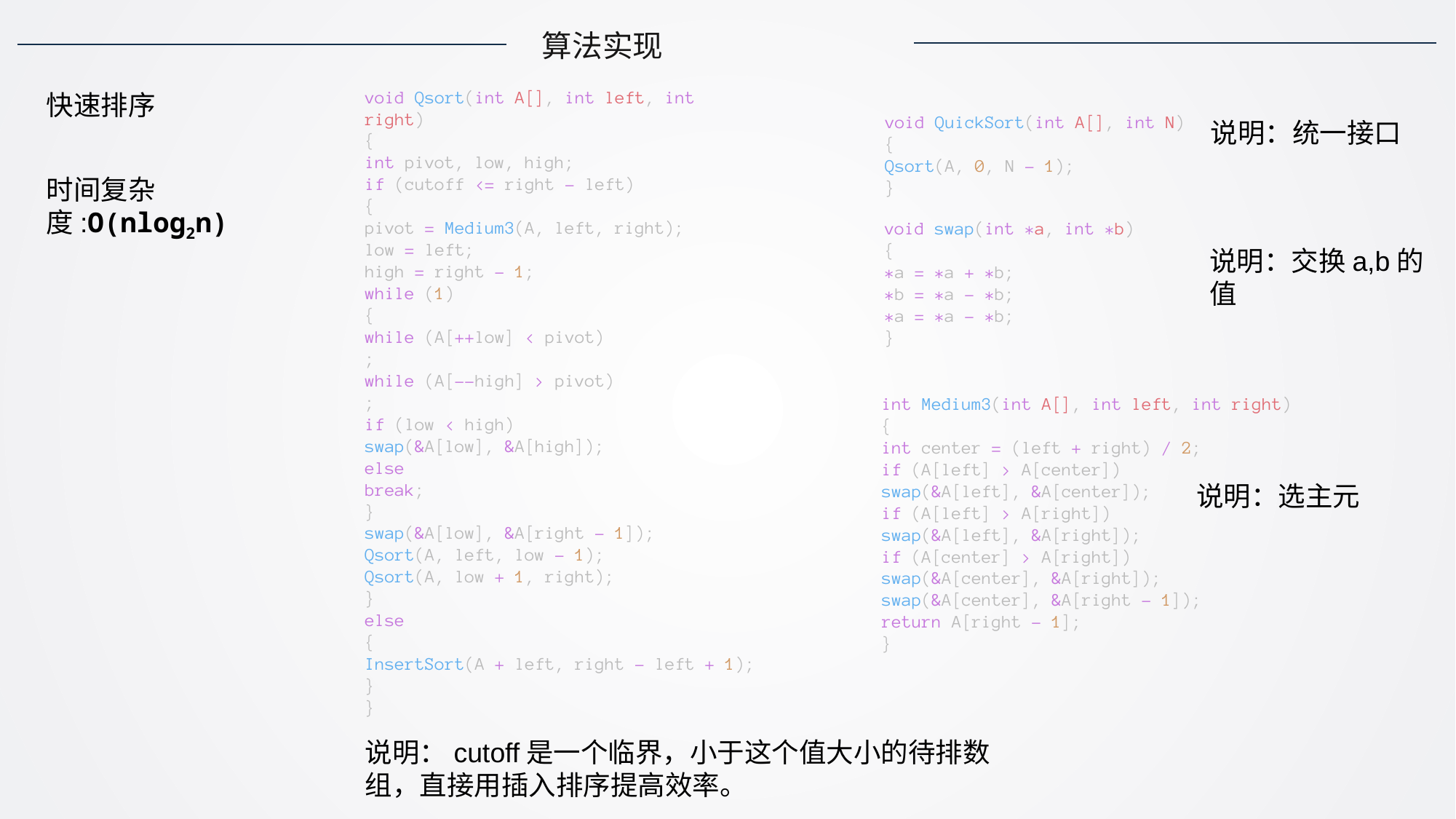

算法实现

void Qsort(int A[], int left, int right)
{
int pivot, low, high;
if (cutoff <= right - left)
{
pivot = Medium3(A, left, right);
low = left;
high = right - 1;
while (1)
{
while (A[++low] < pivot)
;
while (A[--high] > pivot)
;
if (low < high)
swap(&A[low], &A[high]);
else
break;
}
swap(&A[low], &A[right - 1]);
Qsort(A, left, low - 1);
Qsort(A, low + 1, right);
}
else
{
InsertSort(A + left, right - left + 1);
}
}

快速排序
void QuickSort(int A[], int N)
{
Qsort(A, 0, N - 1);
}
说明：统一接口
时间复杂度:O(nlog2n)
void swap(int *a, int *b)
{
*a = *a + *b;
*b = *a - *b;
*a = *a - *b;
}
说明：交换a,b的值
int Medium3(int A[], int left, int right)
{
int center = (left + right) / 2;
if (A[left] > A[center])
swap(&A[left], &A[center]);
if (A[left] > A[right])
swap(&A[left], &A[right]);
if (A[center] > A[right])
swap(&A[center], &A[right]);
swap(&A[center], &A[right - 1]);
return A[right - 1];
}

说明：选主元
说明：cutoff是一个临界，小于这个值大小的待排数组，直接用插入排序提高效率。